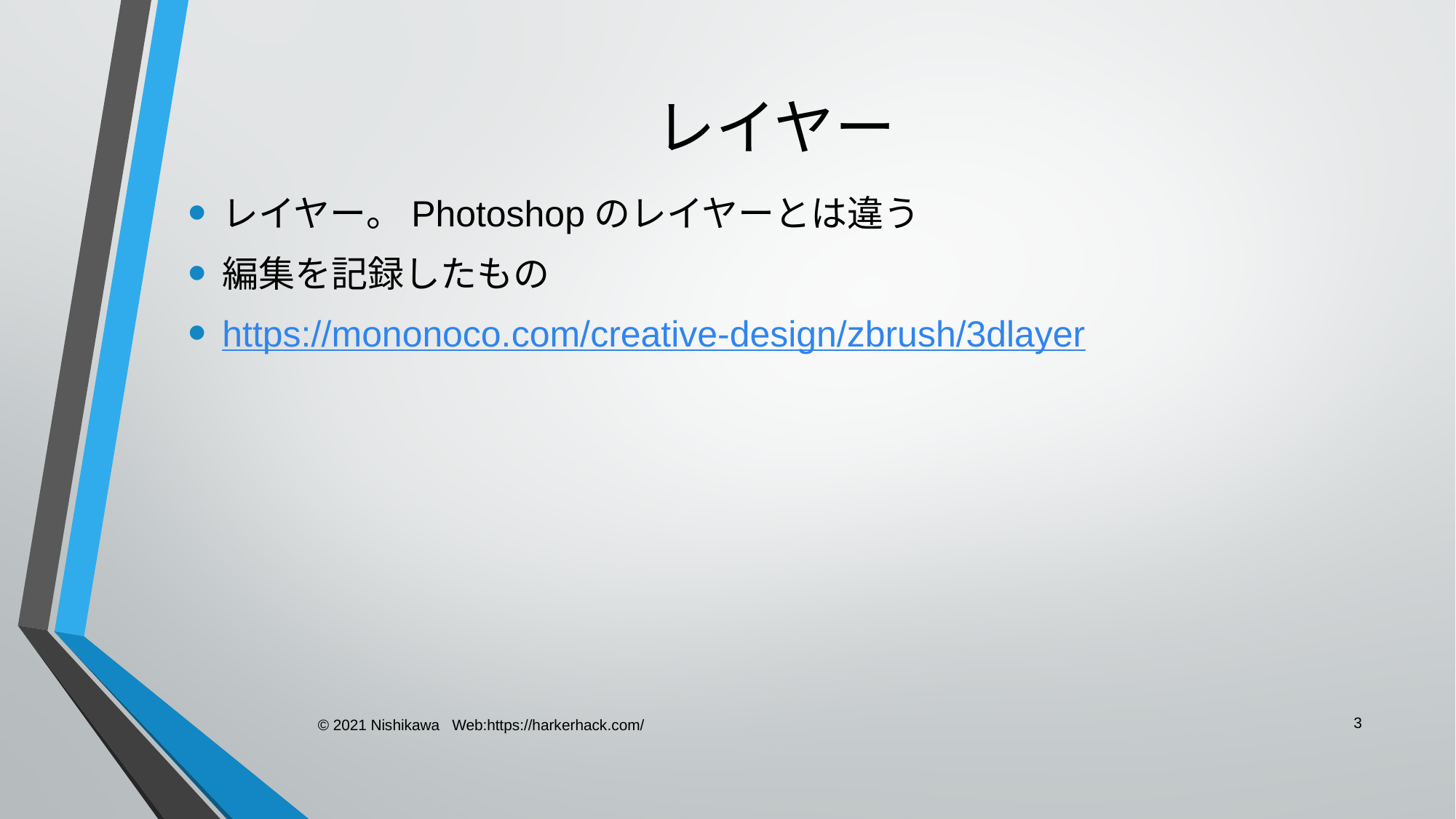

# レイヤー
レイヤー。Photoshopのレイヤーとは違う
編集を記録したもの
https://mononoco.com/creative-design/zbrush/3dlayer

3
© 2021 Nishikawa   Web:https://harkerhack.com/